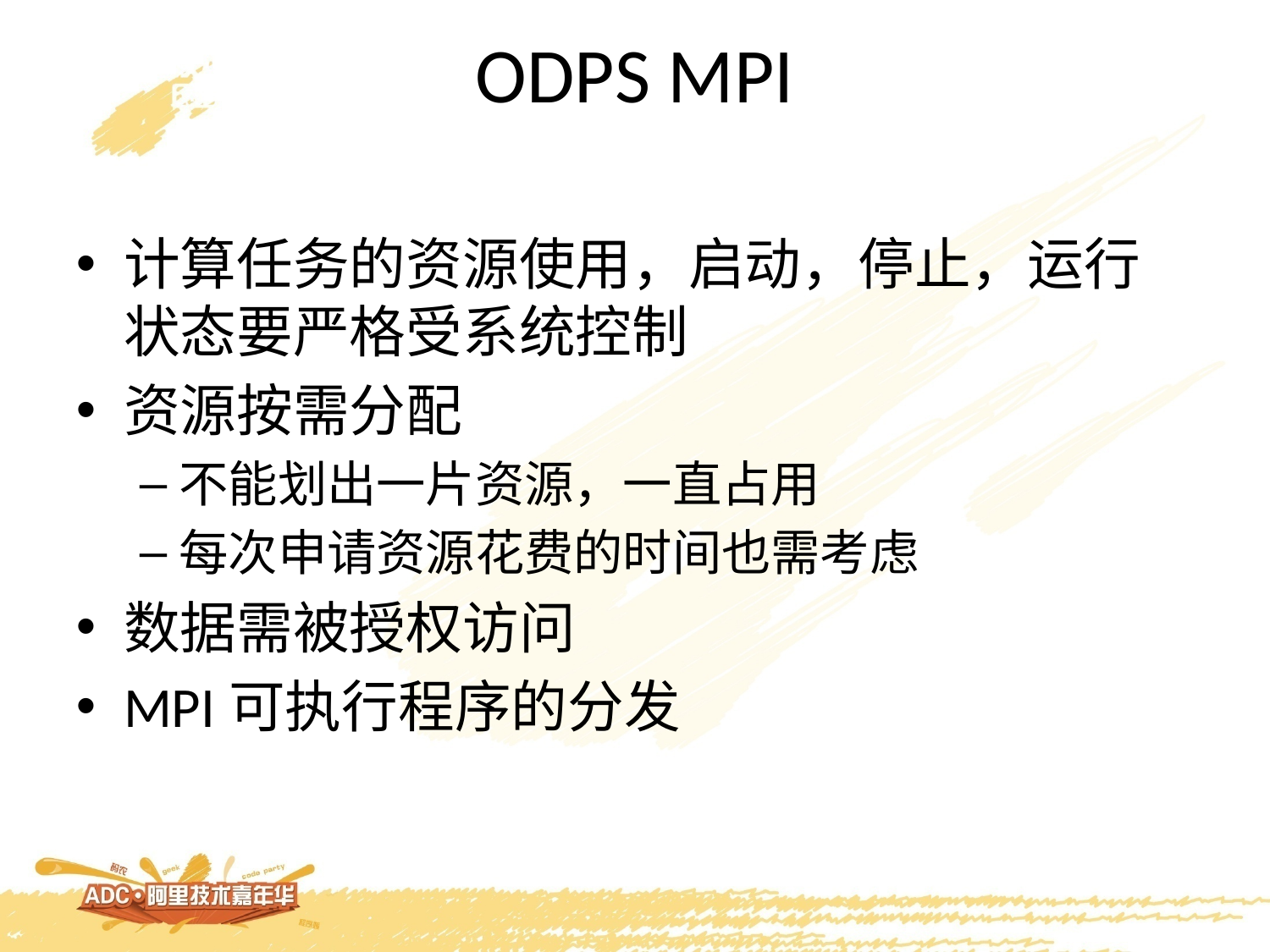

# ODPS MPI
计算任务的资源使用，启动，停止，运行状态要严格受系统控制
资源按需分配
不能划出一片资源，一直占用
每次申请资源花费的时间也需考虑
数据需被授权访问
MPI可执行程序的分发